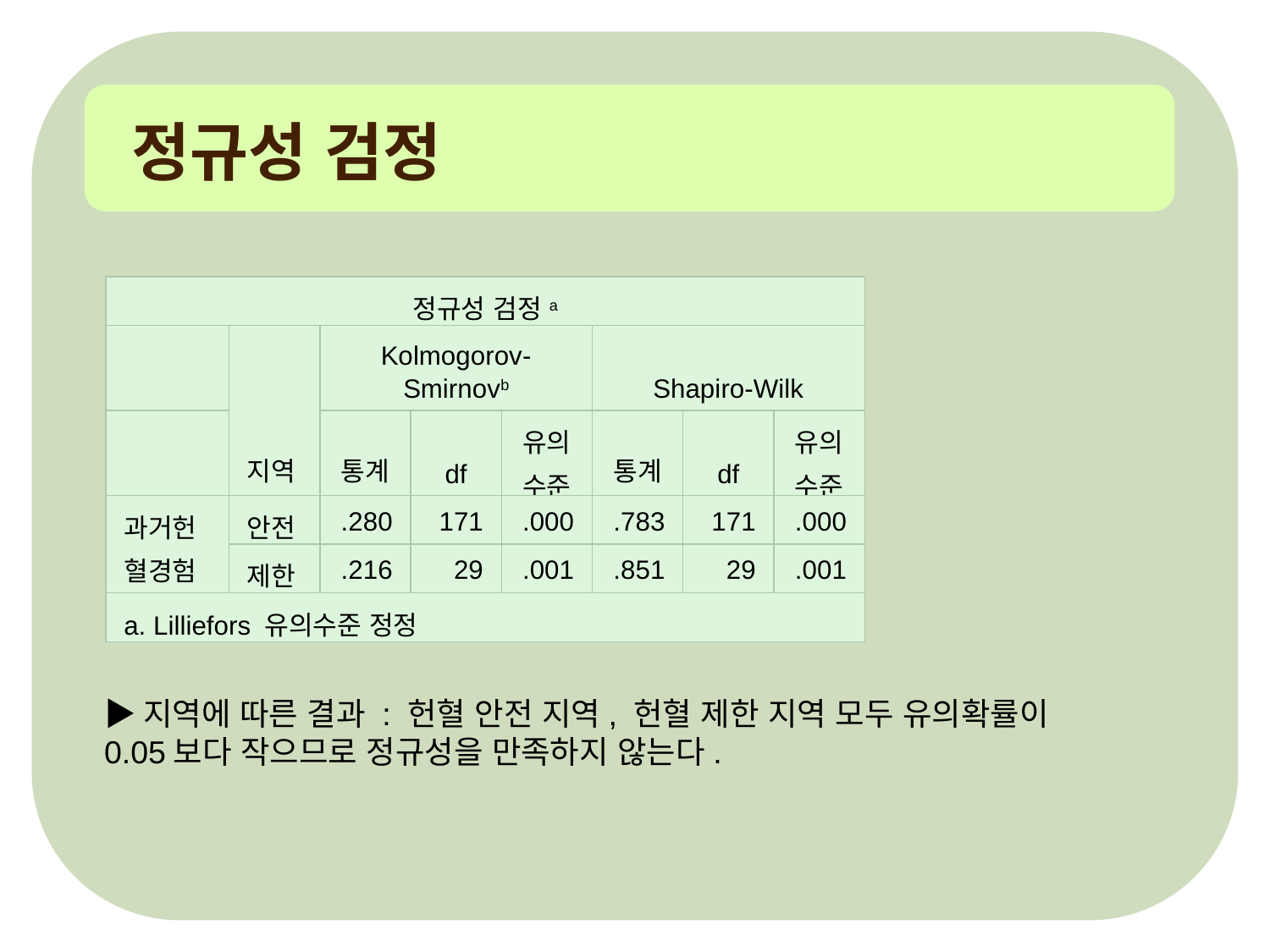

정규성 검정
| 정규성 검정a |  |  |  |  |  |  |  |
| --- | --- | --- | --- | --- | --- | --- | --- |
|  | 지역 | Kolmogorov-Smirnovb |  |  | Shapiro-Wilk |  |  |
|  |  | 통계 | df | 유의수준 | 통계 | df | 유의수준 |
| 과거헌혈경험 | 안전 | .280 | 171 | .000 | .783 | 171 | .000 |
|  | 제한 | .216 | 29 | .001 | .851 | 29 | .001 |
| a. Lilliefors 유의수준 정정 |  |  |  |  |  |  |  |

▶지역에 따른 결과 : 헌혈 안전 지역, 헌혈 제한 지역 모두 유의확률이 0.05보다 작으므로 정규성을 만족하지 않는다.